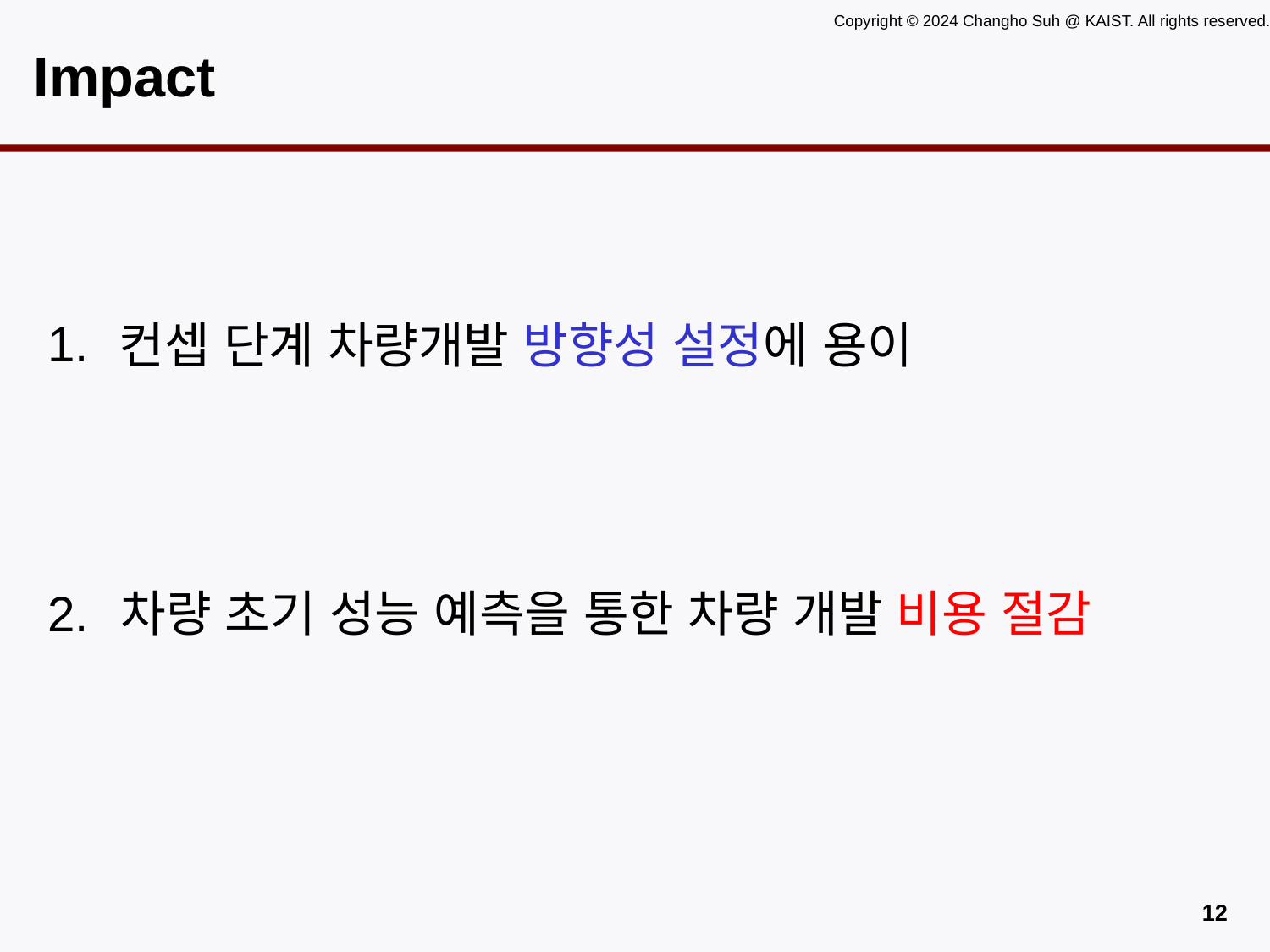

# Impact
1.
컨셉 단계 차량개발 방향성 설정에 용이
2.
차량 초기 성능 예측을 통한 차량 개발 비용 절감
12